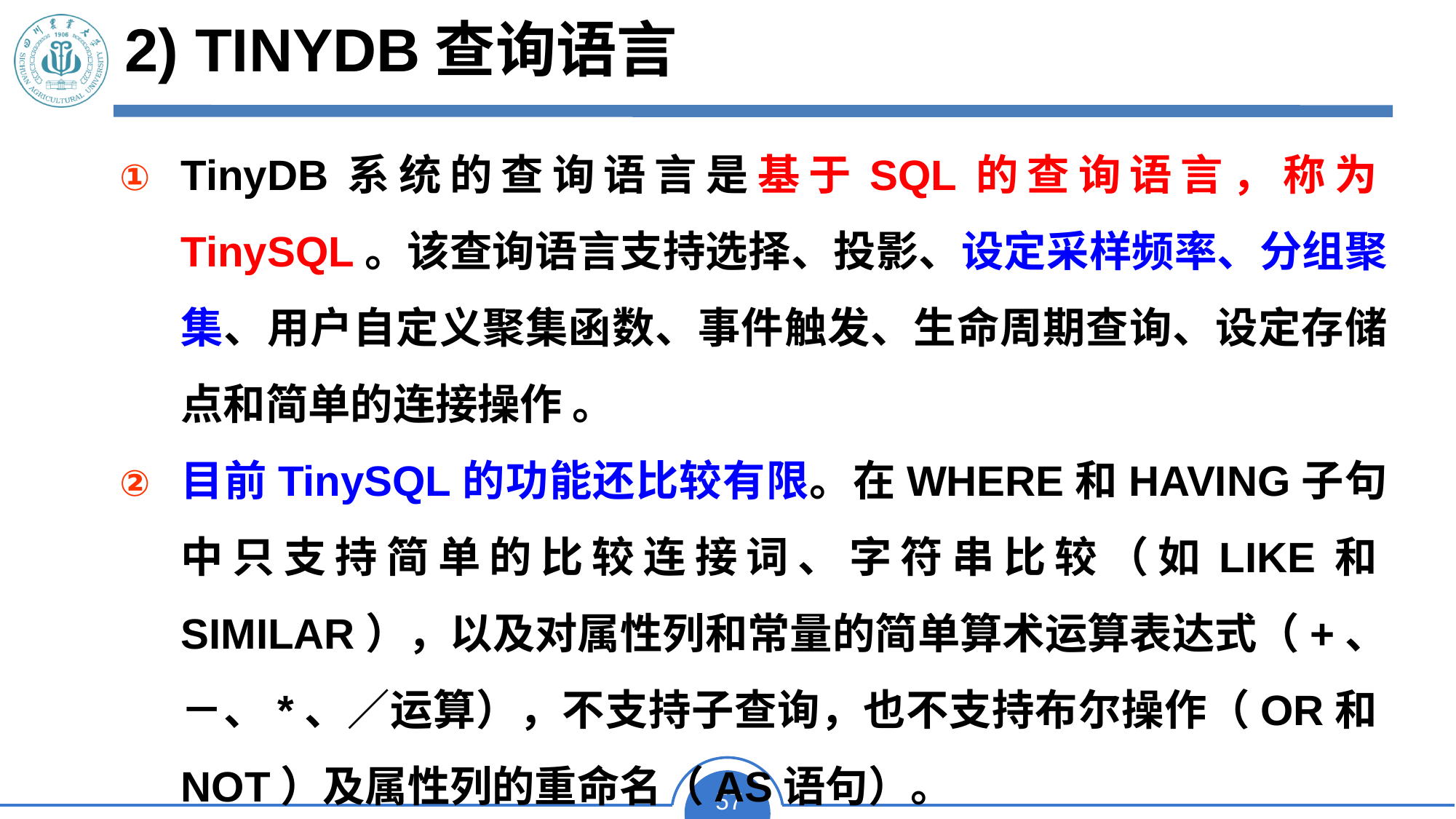

# 2) TinyDB查询语言
TinyDB系统的查询语言是基于SQL的查询语言，称为TinySQL。该查询语言支持选择、投影、设定采样频率、分组聚集、用户自定义聚集函数、事件触发、生命周期查询、设定存储点和简单的连接操作 。
目前TinySQL的功能还比较有限。在WHERE和HAVING子句中只支持简单的比较连接词、字符串比较（如LIKE和SIMILAR），以及对属性列和常量的简单算术运算表达式（+、－、*、／运算），不支持子查询，也不支持布尔操作（OR和NOT）及属性列的重命名（AS语句）。